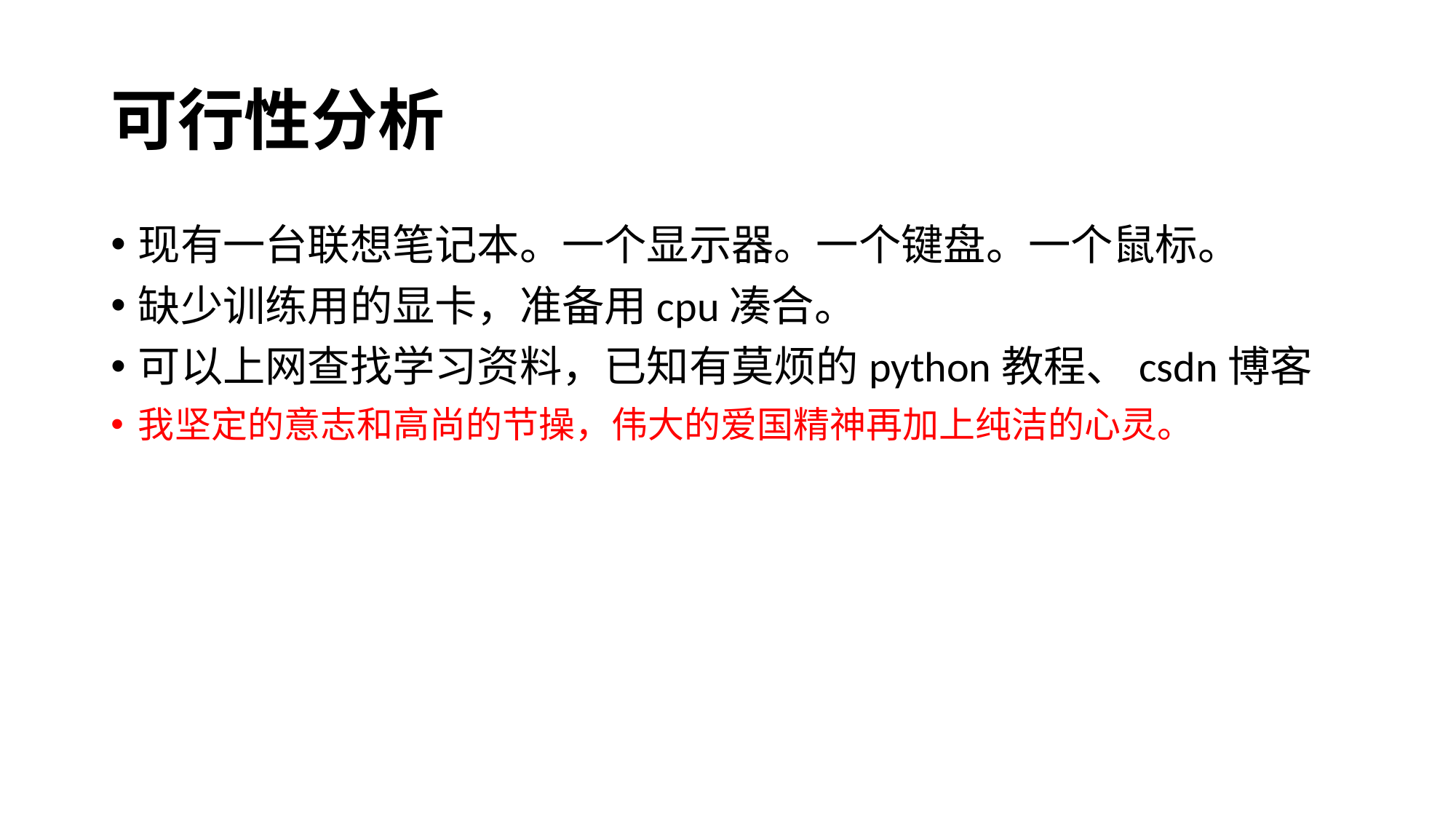

# 可行性分析
现有一台联想笔记本。一个显示器。一个键盘。一个鼠标。
缺少训练用的显卡，准备用cpu凑合。
可以上网查找学习资料，已知有莫烦的python教程、csdn博客
我坚定的意志和高尚的节操，伟大的爱国精神再加上纯洁的心灵。